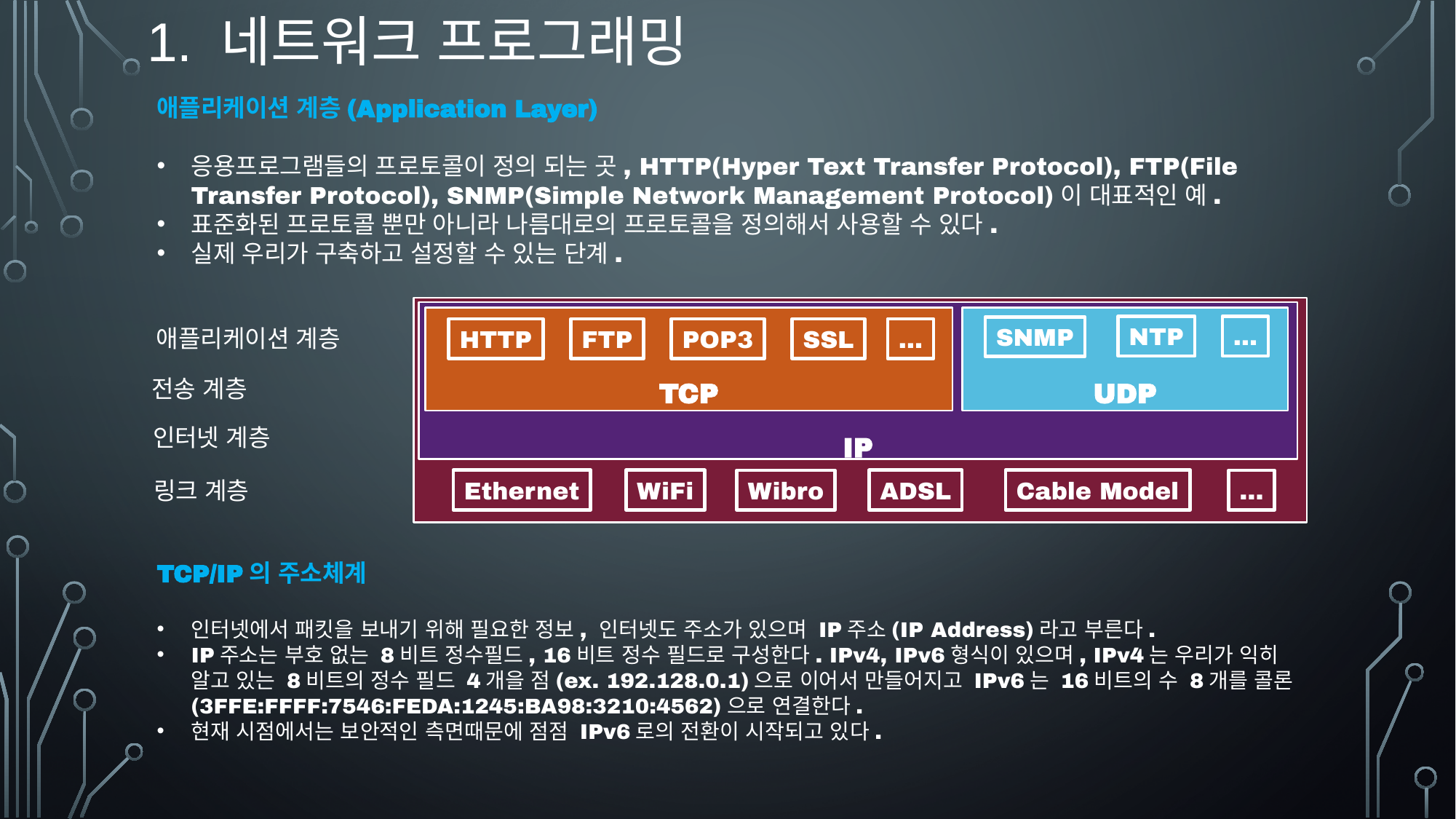

# 1. 네트워크 프로그래밍
애플리케이션 계층(Application Layer)

응용프로그램들의 프로토콜이 정의 되는 곳, HTTP(Hyper Text Transfer Protocol), FTP(File Transfer Protocol), SNMP(Simple Network Management Protocol)이 대표적인 예.
표준화된 프로토콜 뿐만 아니라 나름대로의 프로토콜을 정의해서 사용할 수 있다.
실제 우리가 구축하고 설정할 수 있는 단계.

TCP/IP의 주소체계

인터넷에서 패킷을 보내기 위해 필요한 정보, 인터넷도 주소가 있으며 IP주소(IP Address)라고 부른다.
IP주소는 부호 없는 8비트 정수필드, 16비트 정수 필드로 구성한다. IPv4, IPv6형식이 있으며, IPv4는 우리가 익히 알고 있는 8비트의 정수 필드 4개을 점(ex. 192.128.0.1)으로 이어서 만들어지고 IPv6는 16비트의 수 8개를 콜론(3FFE:FFFF:7546:FEDA:1245:BA98:3210:4562)으로 연결한다.
현재 시점에서는 보안적인 측면때문에 점점 IPv6로의 전환이 시작되고 있다.

IP

TCP
HTTP
FTP
POP3
SSL
…

UDP
NTP
…
SNMP
Ethernet
WiFi
Cable Model
ADSL
Wibro
…
애플리케이션 계층
전송 계층
인터넷 계층
링크 계층